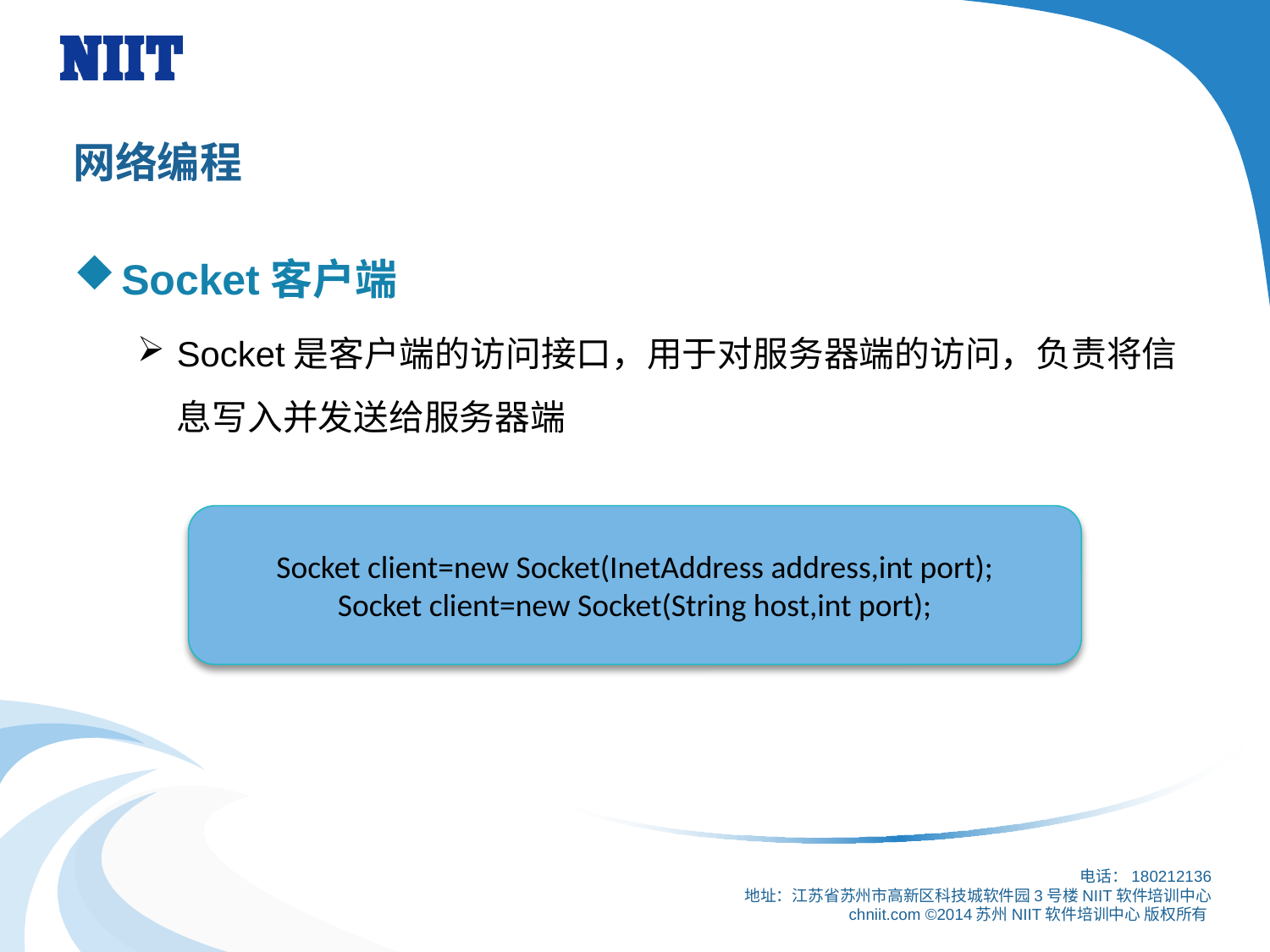

# 网络编程
Socket客户端
Socket是客户端的访问接口，用于对服务器端的访问，负责将信息写入并发送给服务器端
Socket client=new Socket(InetAddress address,int port);
Socket client=new Socket(String host,int port);